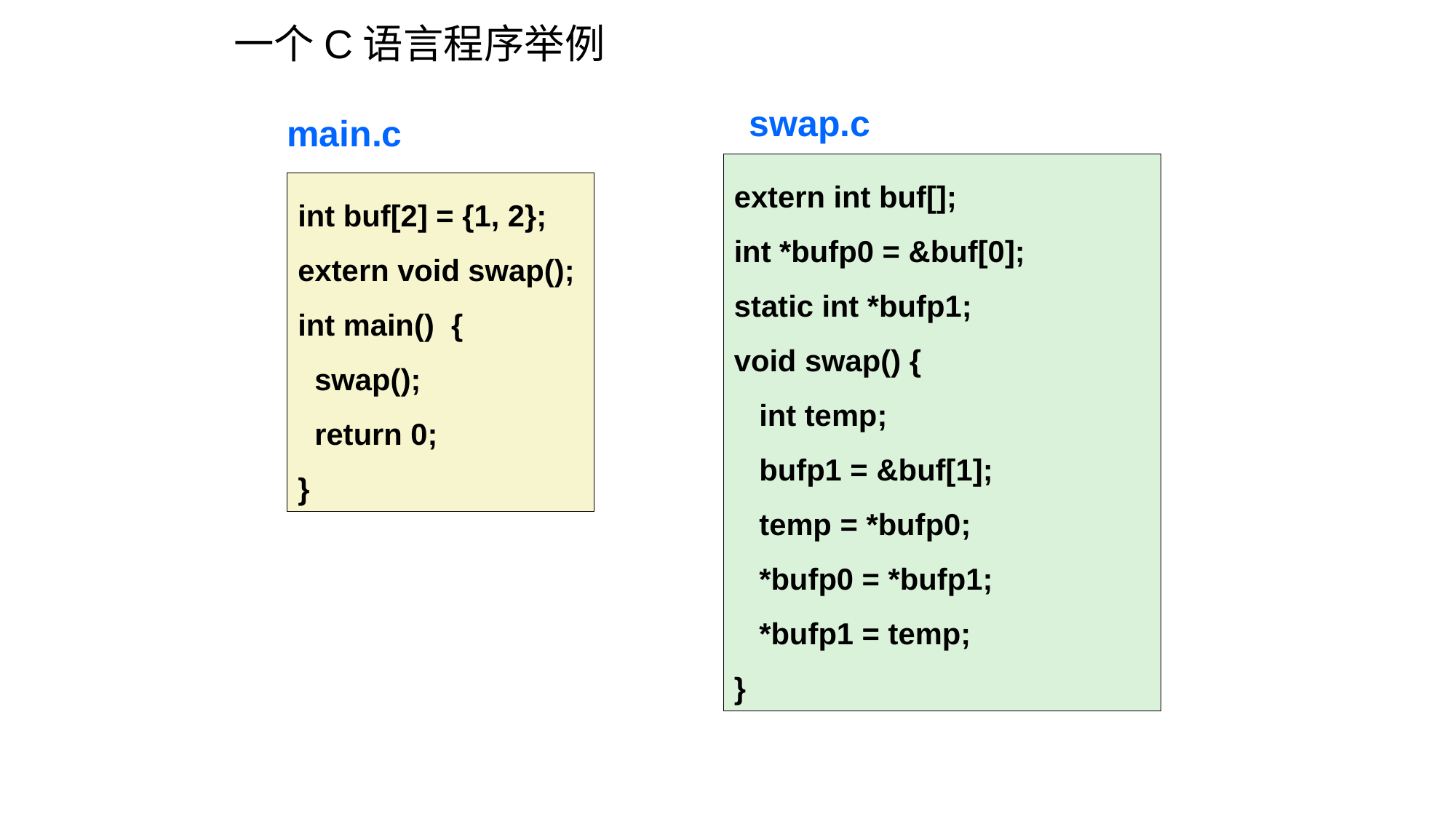

一个C语言程序举例
swap.c
main.c
extern int buf[];
int *bufp0 = &buf[0];
static int *bufp1;
void swap() {
   int temp;
   bufp1 = &buf[1];
   temp = *bufp0;
   *bufp0 = *bufp1;
   *bufp1 = temp;
}
int buf[2] = {1, 2};
extern void swap();
int main()  {
  swap();
  return 0;
}